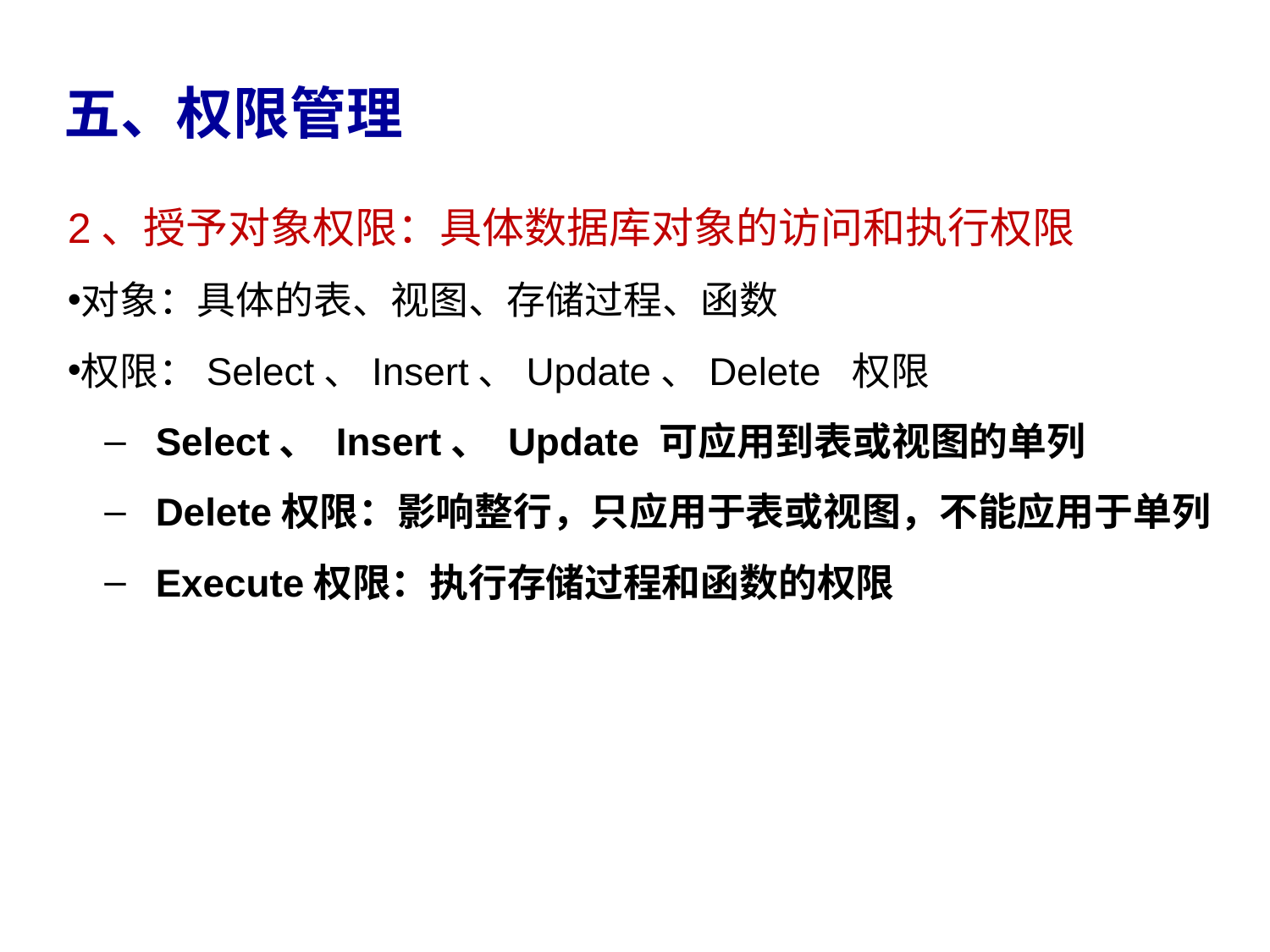

# 五、权限管理
2、授予对象权限：具体数据库对象的访问和执行权限
对象：具体的表、视图、存储过程、函数
权限：Select、Insert、Update、Delete  权限
Select、 Insert、 Update 可应用到表或视图的单列
Delete权限：影响整行，只应用于表或视图，不能应用于单列
Execute权限：执行存储过程和函数的权限